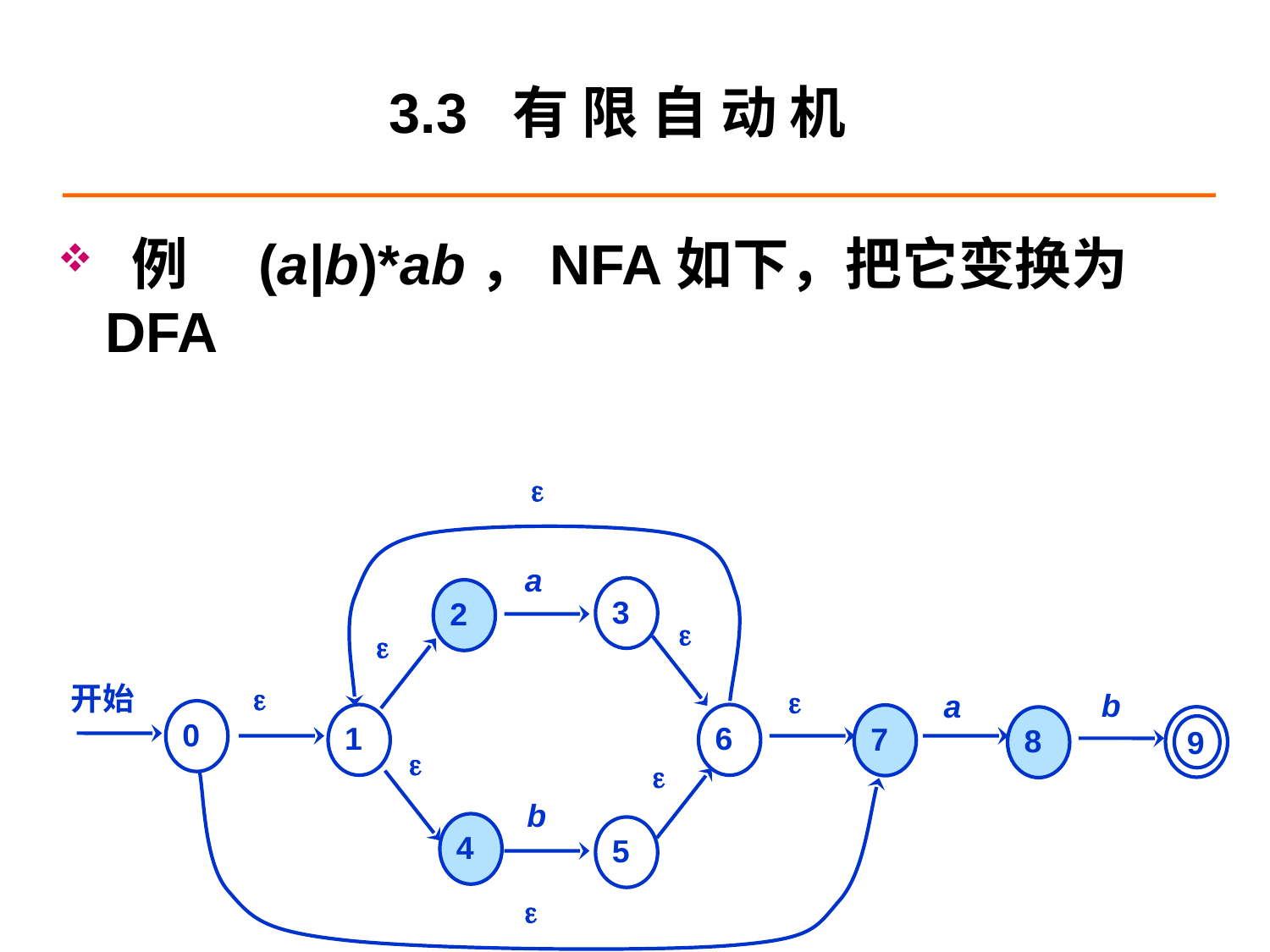

# 3.3  有 限 自 动 机
 例	 (a|b)*ab，NFA如下，把它变换为DFA
ε

a
3
2
ε

ε

ε
开始
ε
b
a
0
1
6
7

9
8

ε
ε

b
4
5

ε